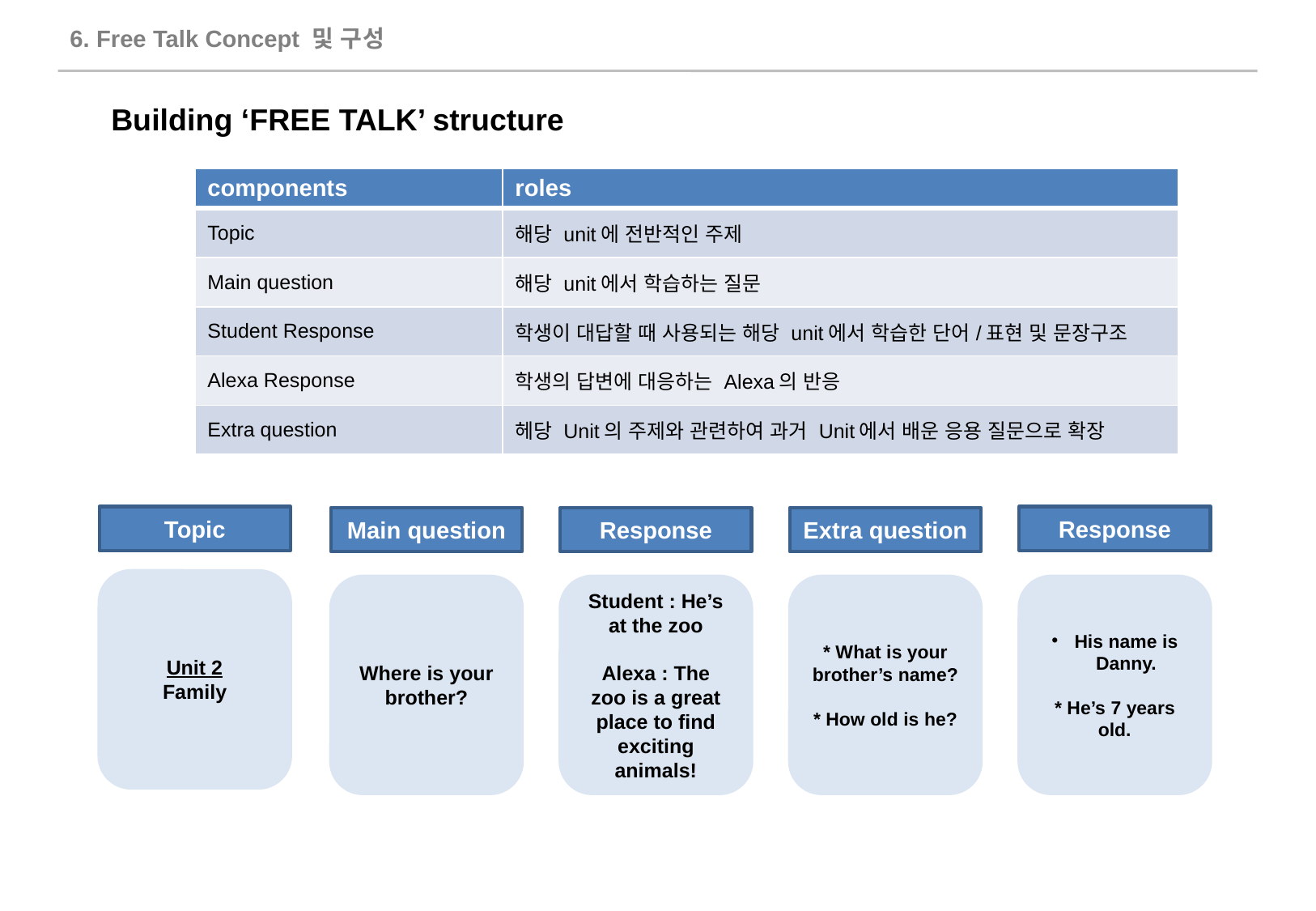

6. Free Talk Concept 및 구성
Building ‘FREE TALK’ structure
| components | roles |
| --- | --- |
| Topic | 해당 unit에 전반적인 주제 |
| Main question | 해당 unit에서 학습하는 질문 |
| Student Response | 학생이 대답할 때 사용되는 해당 unit에서 학습한 단어/표현 및 문장구조 |
| Alexa Response | 학생의 답변에 대응하는 Alexa의 반응 |
| Extra question | 헤당 Unit의 주제와 관련하여 과거 Unit에서 배운 응용 질문으로 확장 |
Topic
Response
Main question
Response
Extra question
Unit 2
Family
Where is your brother?
Student : He’s at the zoo

Alexa : The zoo is a great place to find exciting animals!
* What is your brother’s name?

* How old is he?
His name is Danny.

* He’s 7 years old.